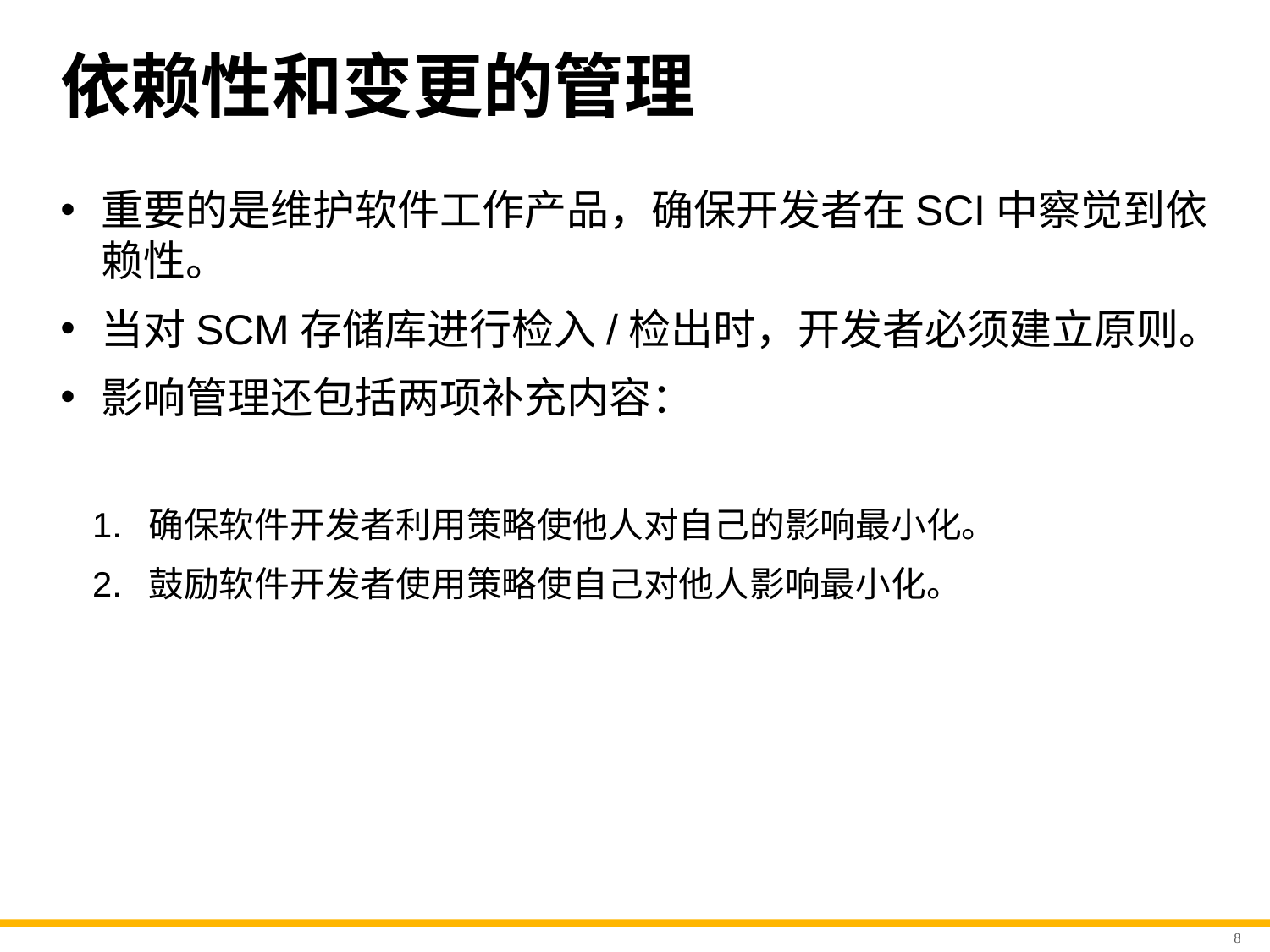

# 依赖性和变更的管理
重要的是维护软件工作产品，确保开发者在SCI中察觉到依赖性。
当对SCM存储库进行检入/检出时，开发者必须建立原则。
影响管理还包括两项补充内容：
确保软件开发者利用策略使他人对自己的影响最小化。
鼓励软件开发者使用策略使自己对他人影响最小化。
8